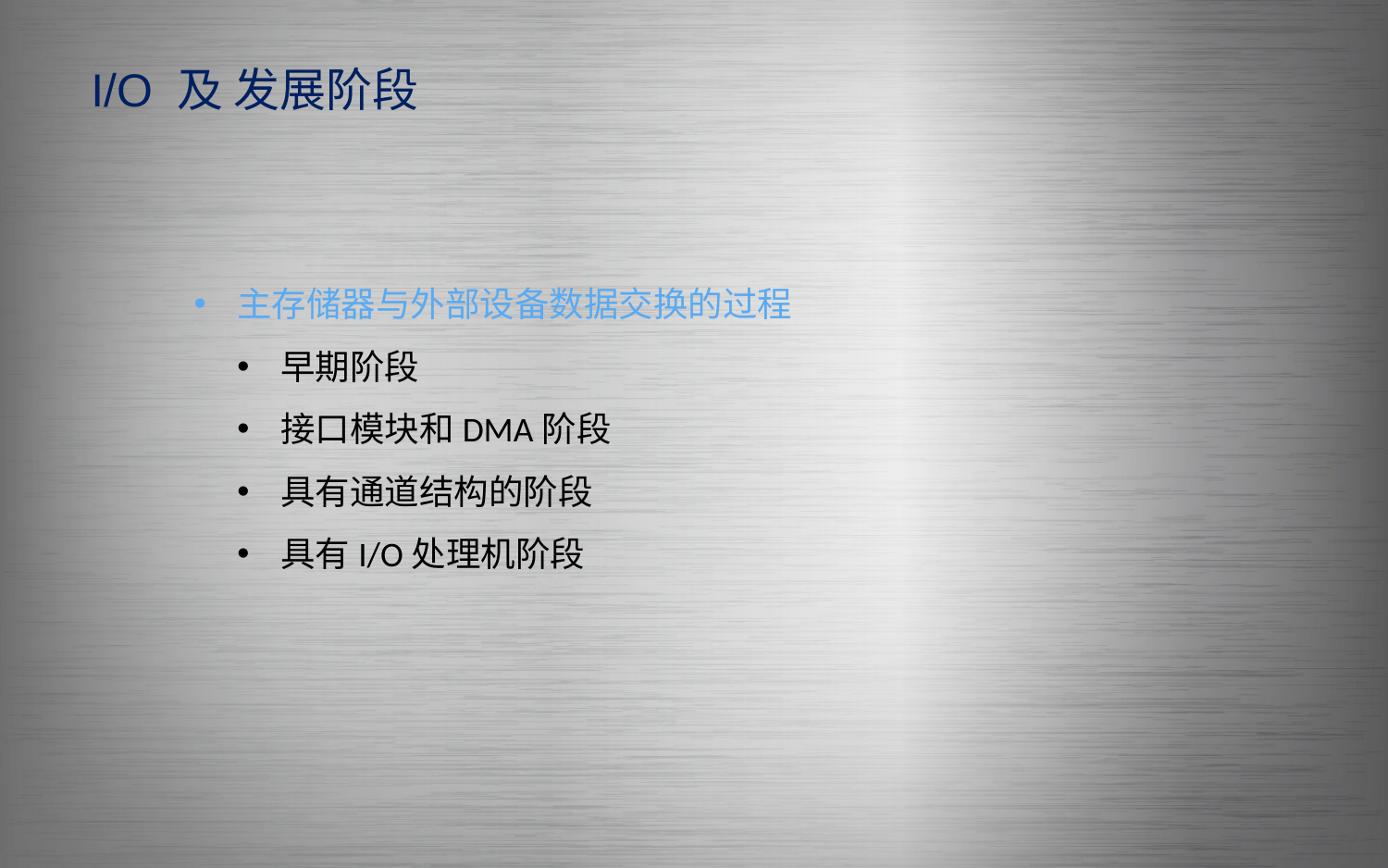

I/O 及 发展阶段
主存储器与外部设备数据交换的过程
早期阶段
接口模块和DMA阶段
具有通道结构的阶段
具有I/O处理机阶段